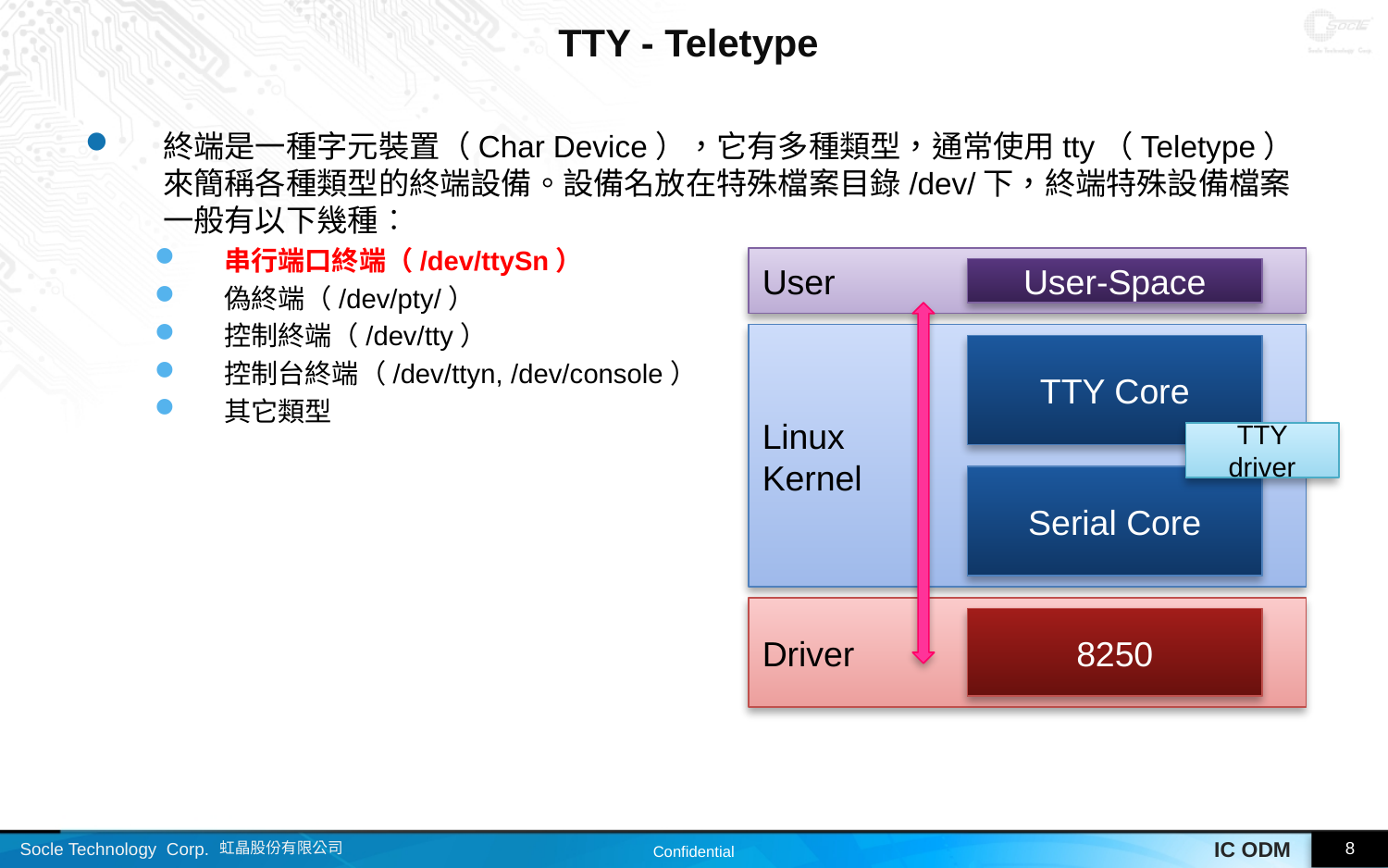

# TTY - Teletype
終端是一種字元裝置（Char Device），它有多種類型，通常使用tty（Teletype）來簡稱各種類型的終端設備。設備名放在特殊檔案目錄/dev/下，終端特殊設備檔案一般有以下幾種︰
串行端口終端（/dev/ttySn）
偽終端（/dev/pty/）
控制終端（/dev/tty）
控制台終端（/dev/ttyn, /dev/console）
其它類型
User
User-Space

Linux
Kernel
TTY Core
TTY driver
Serial Core
Driver
8250